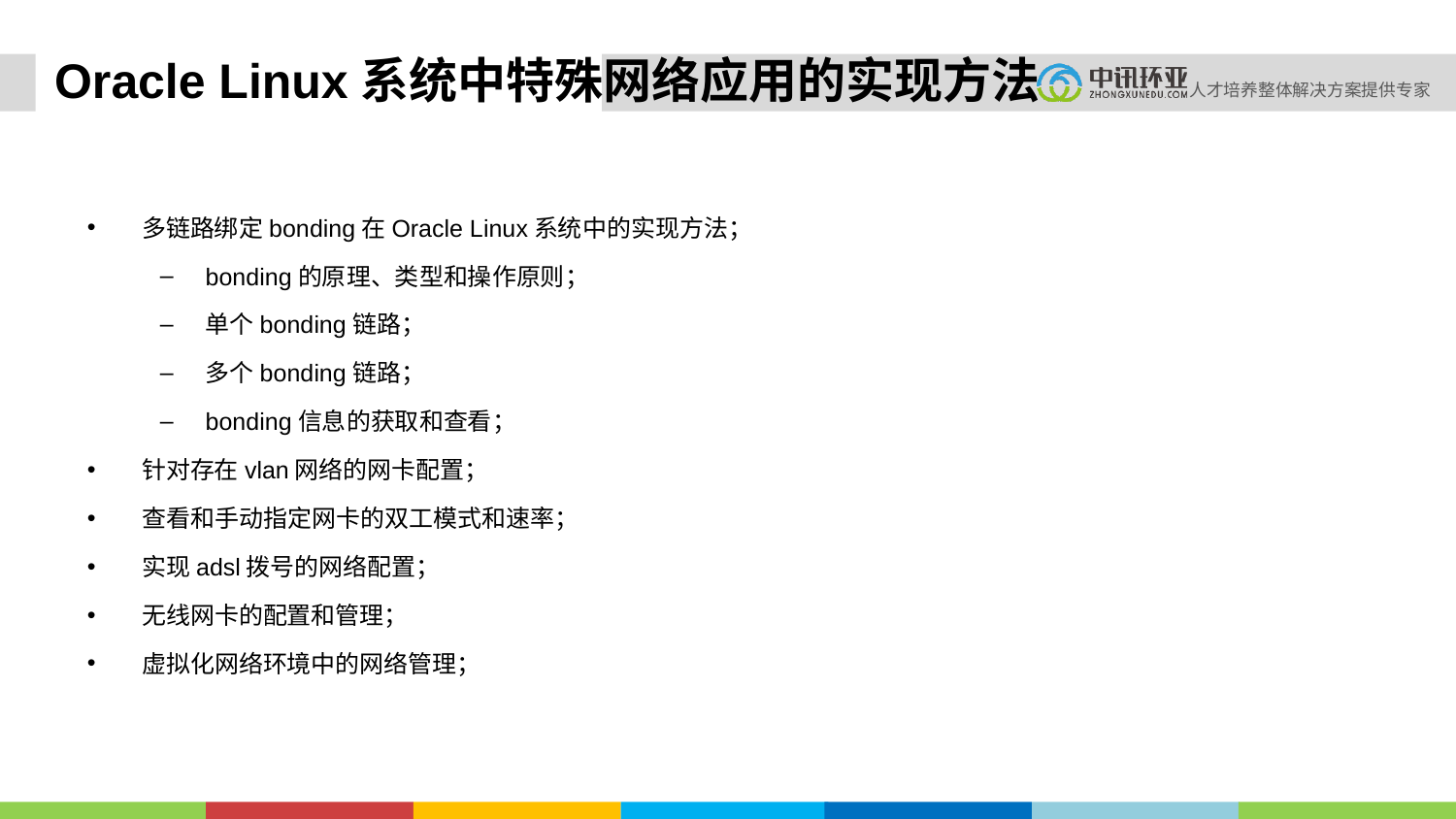

# Oracle Linux系统中特殊网络应用的实现方法
多链路绑定bonding在Oracle Linux系统中的实现方法；
bonding的原理、类型和操作原则；
单个bonding链路；
多个bonding链路；
bonding信息的获取和查看；
针对存在vlan网络的网卡配置；
查看和手动指定网卡的双工模式和速率；
实现adsl拨号的网络配置；
无线网卡的配置和管理；
虚拟化网络环境中的网络管理；